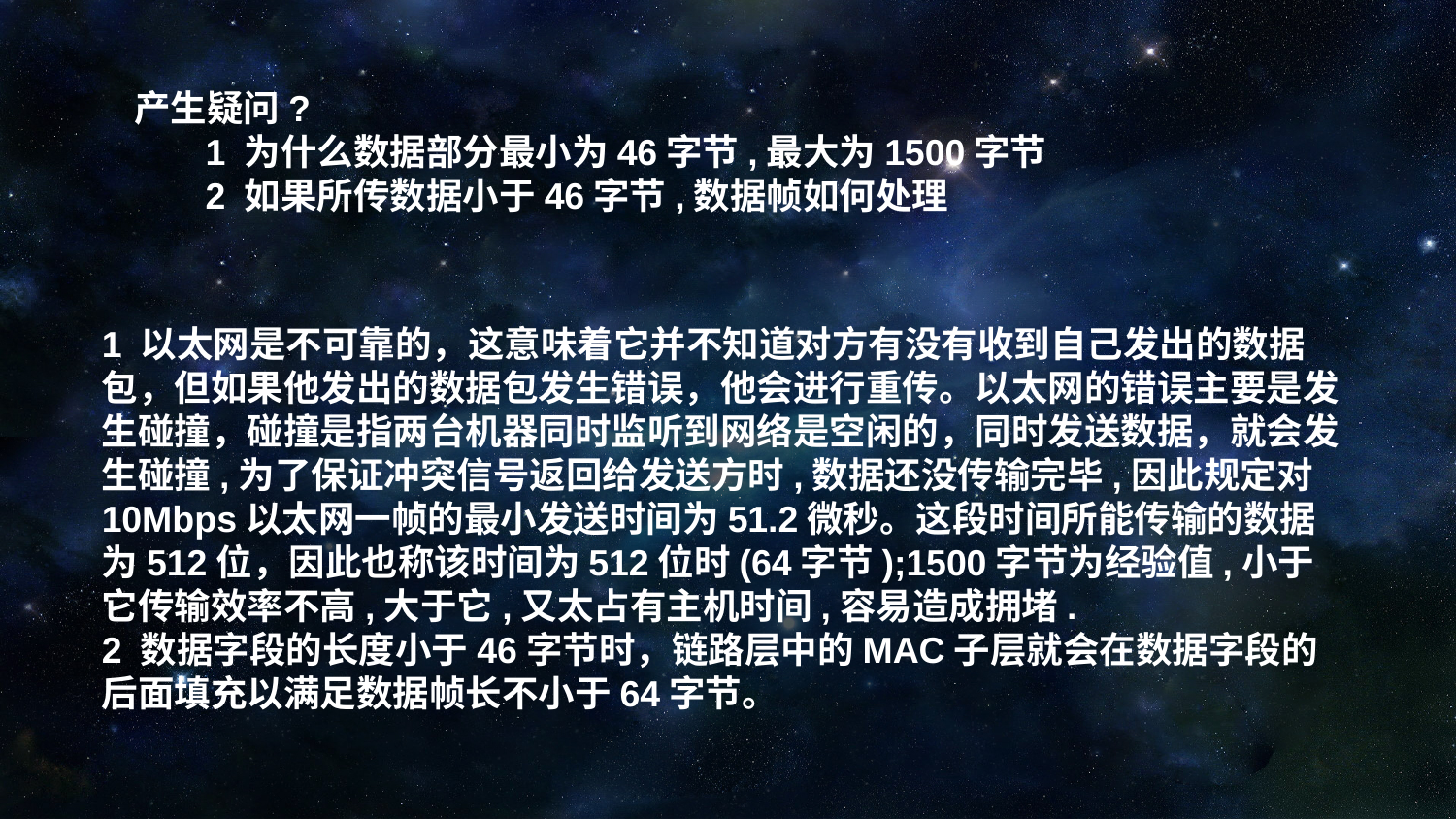

产生疑问?
       1 为什么数据部分最小为46字节,最大为1500字节
       2 如果所传数据小于46字节,数据帧如何处理

1 以太网是不可靠的，这意味着它并不知道对方有没有收到自己发出的数据包，但如果他发出的数据包发生错误，他会进行重传。以太网的错误主要是发生碰撞，碰撞是指两台机器同时监听到网络是空闲的，同时发送数据，就会发生碰撞,为了保证冲突信号返回给发送方时,数据还没传输完毕,因此规定对10Mbps以太网一帧的最小发送时间为51.2微秒。这段时间所能传输的数据为512位，因此也称该时间为512位时(64字节);1500字节为经验值,小于它传输效率不高,大于它,又太占有主机时间,容易造成拥堵.
2 数据字段的长度小于46字节时，链路层中的MAC子层就会在数据字段的后面填充以满足数据帧长不小于64字节。